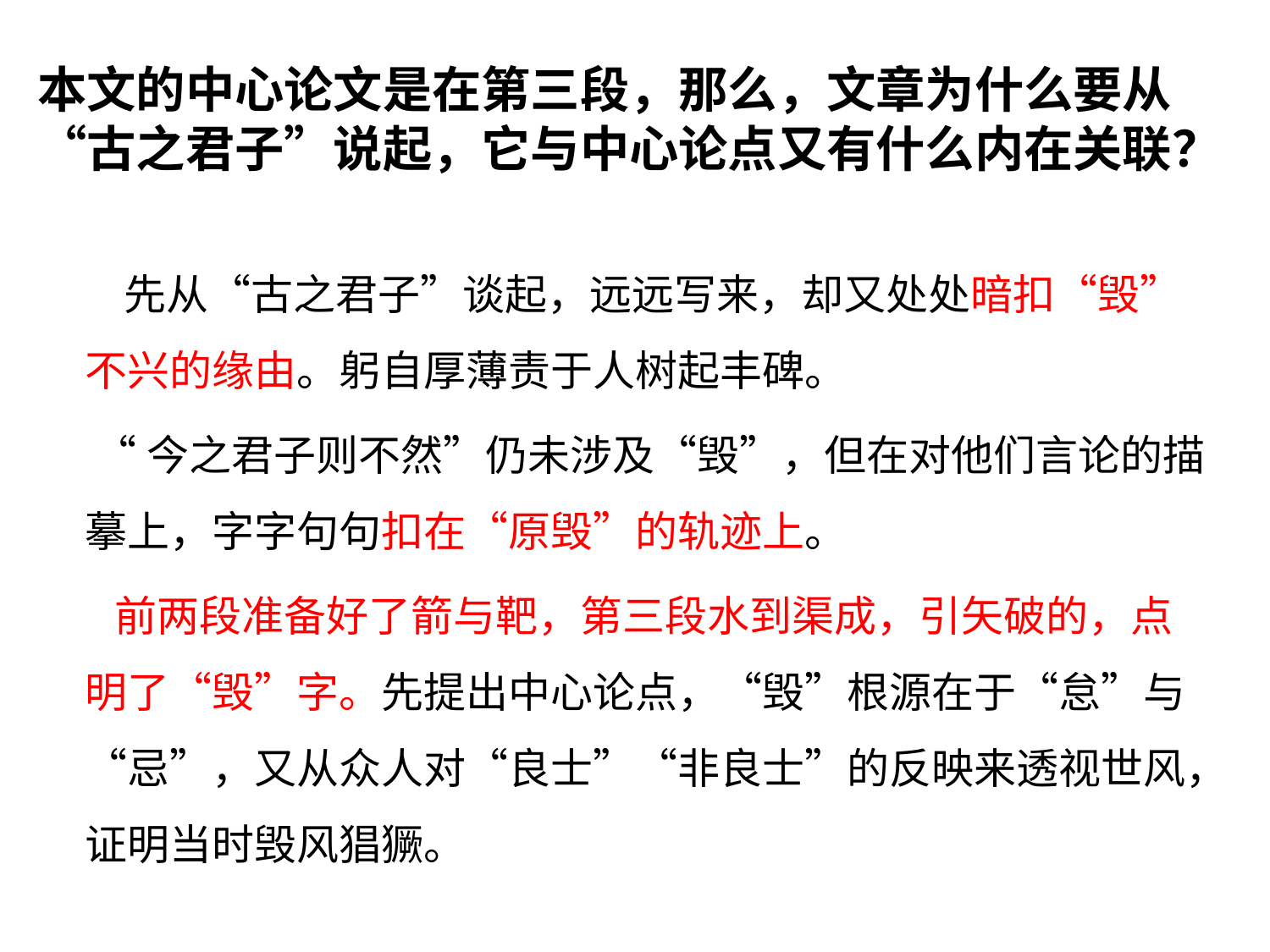

# 本文的中心论文是在第三段，那么，文章为什么要从“古之君子”说起，它与中心论点又有什么内在关联？
        先从“古之君子”谈起，远远写来，却又处处暗扣“毁”不兴的缘由。躬自厚薄责于人树起丰碑。
      “今之君子则不然”仍未涉及“毁”，但在对他们言论的描摹上，字字句句扣在“原毁”的轨迹上。
       前两段准备好了箭与靶，第三段水到渠成，引矢破的，点明了“毁”字。先提出中心论点，“毁”根源在于“怠”与“忌”，又从众人对“良士”“非良士”的反映来透视世风，证明当时毁风猖獗。